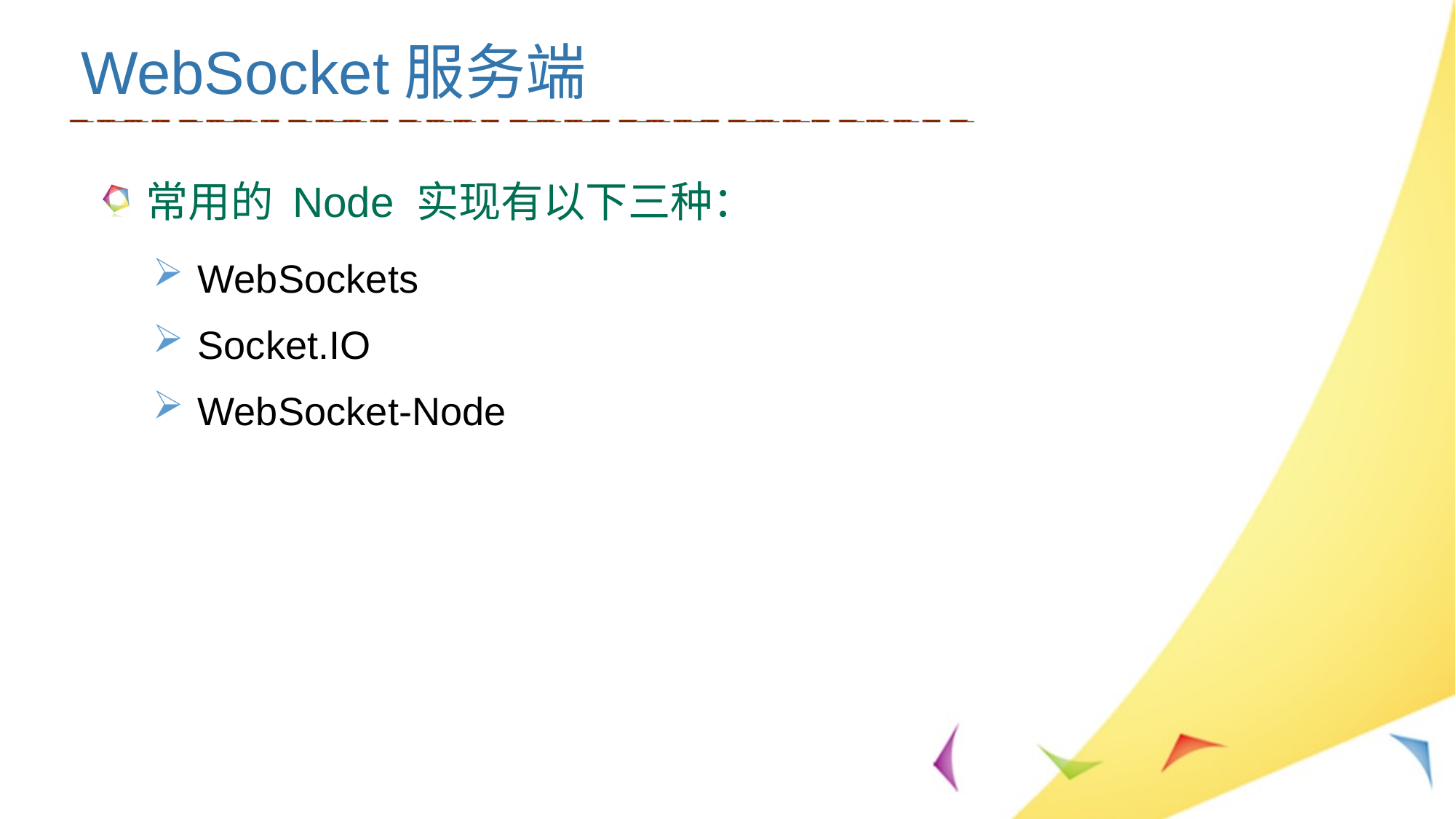

WebSocket服务端
常用的 Node 实现有以下三种：
WebSockets
Socket.IO
WebSocket-Node